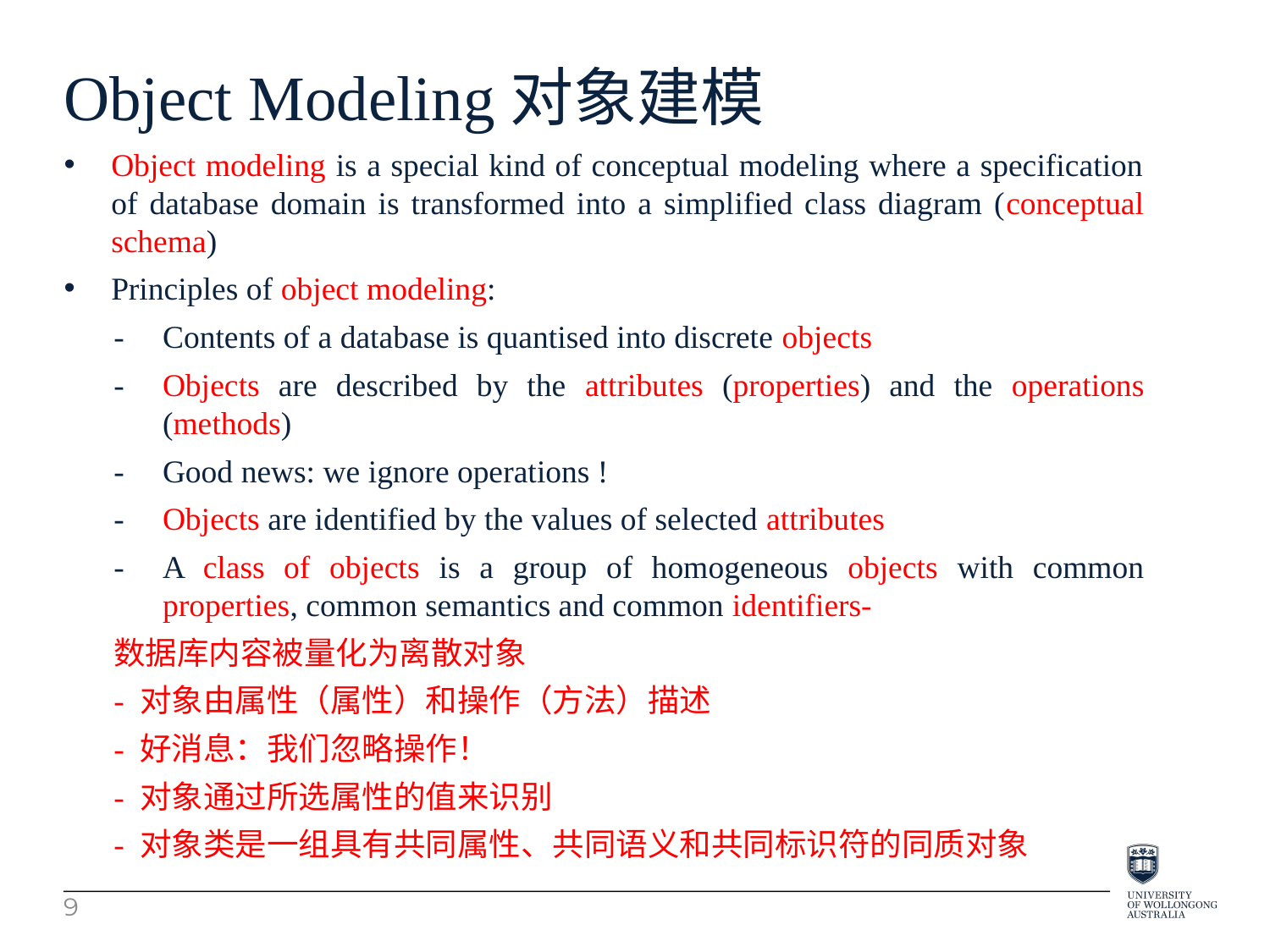

Object Modeling对象建模
Object modeling is a special kind of conceptual modeling where a specification of database domain is transformed into a simplified class diagram (conceptual schema)
Principles of object modeling:
-	Contents of a database is quantised into discrete objects
-	Objects are described by the attributes (properties) and the operations (methods)
-	Good news: we ignore operations !
-	Objects are identified by the values of selected attributes
-	A class of objects is a group of homogeneous objects with common properties, common semantics and common identifiers-
数据库内容被量化为离散对象
- 对象由属性（属性）和操作（方法）描述
- 好消息：我们忽略操作！
- 对象通过所选属性的值来识别
- 对象类是一组具有共同属性、共同语义和共同标识符的同质对象
9